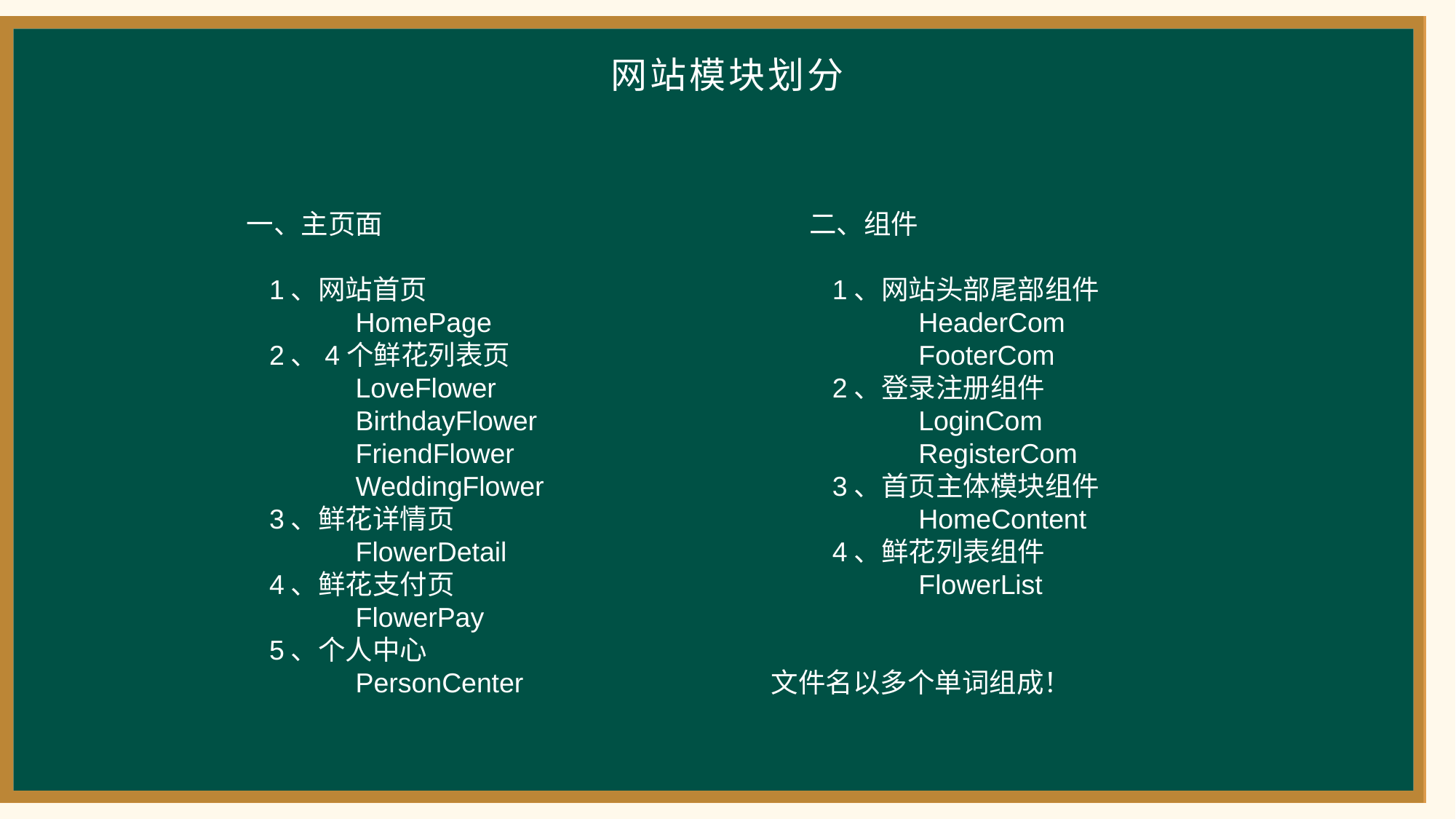

网站模块划分
一、主页面

   1、网站首页
	HomePage
   2、4个鲜花列表页
	LoveFlower
	BirthdayFlower
	FriendFlower
	WeddingFlower
   3、鲜花详情页
	FlowerDetail
   4、鲜花支付页
	FlowerPay
   5、个人中心
	PersonCenter
二、组件

   1、网站头部尾部组件
	HeaderCom
	FooterCom
   2、登录注册组件
	LoginCom
	RegisterCom
   3、首页主体模块组件
	HomeContent
   4、鲜花列表组件
	FlowerList
文件名以多个单词组成！